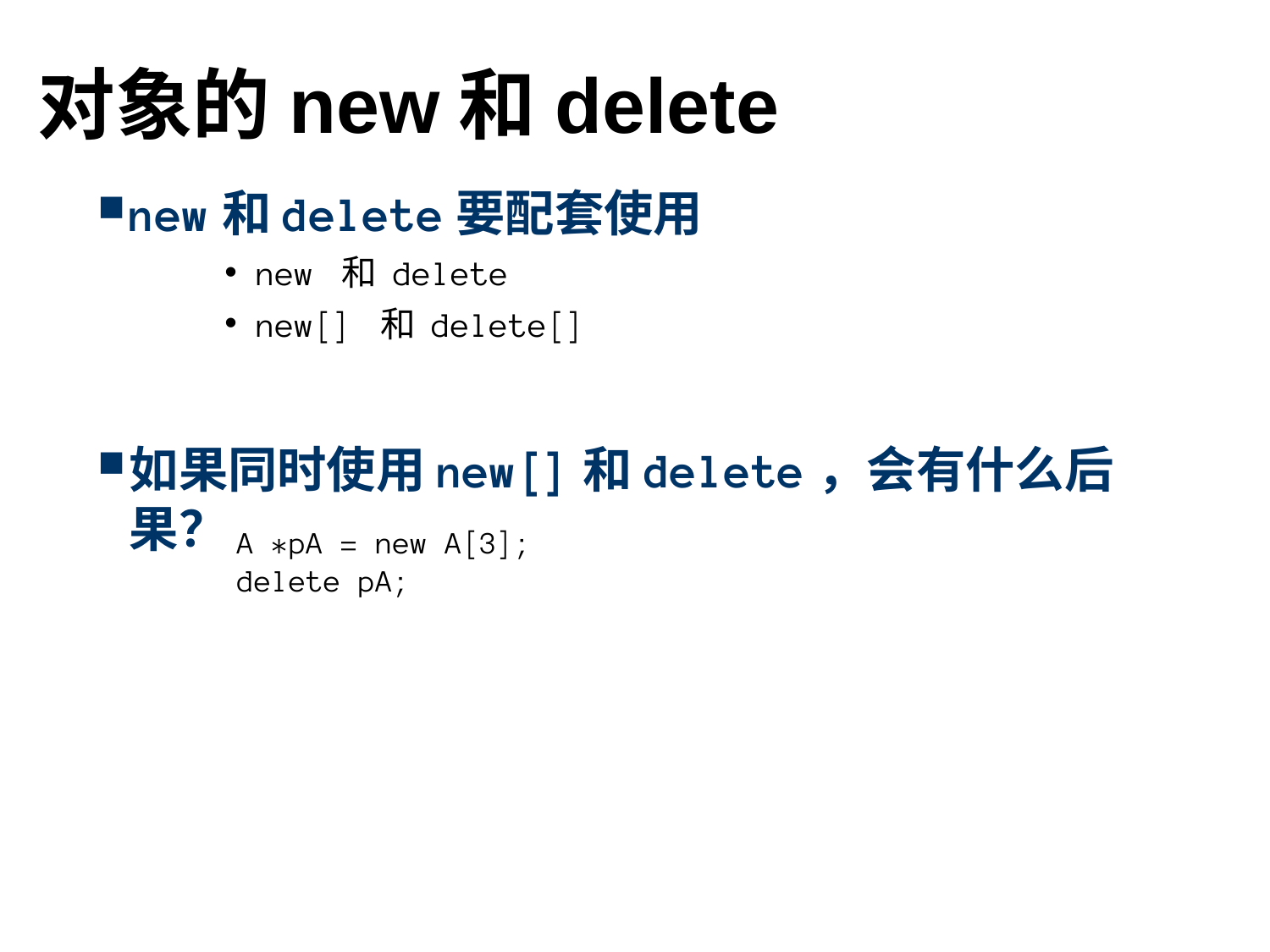

# 对象的new和delete
new和delete要配套使用
new 和 delete
new[] 和 delete[]

如果同时使用new[]和delete，会有什么后果？
A *pA = new A[3];
delete pA;